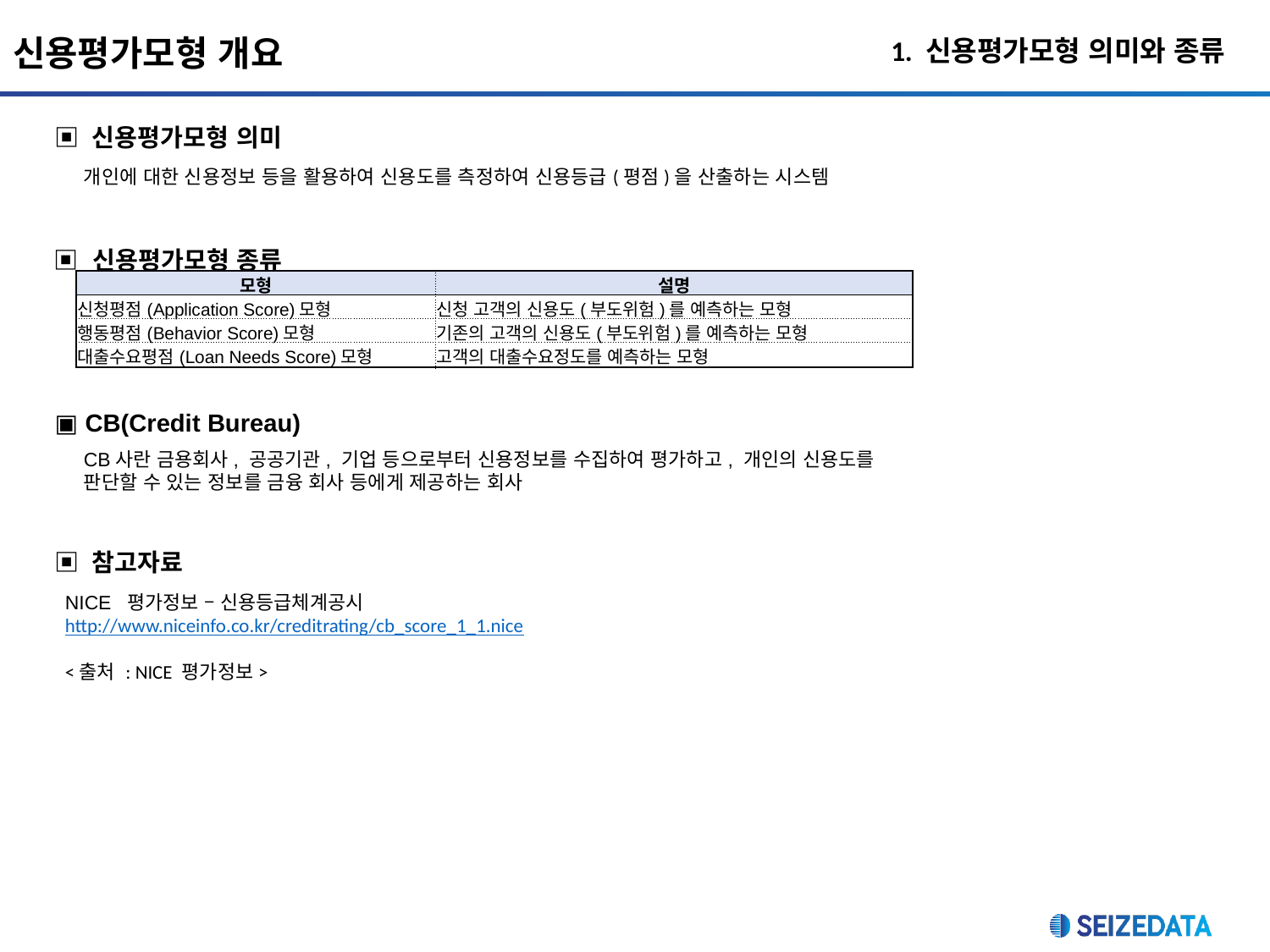

신용평가모형 개요
1. 신용평가모형 의미와 종류
▣ 신용평가모형 의미
개인에 대한 신용정보 등을 활용하여 신용도를 측정하여 신용등급(평점)을 산출하는 시스템
| ▣ 신용평가모형 종류 |  |  |  |  |  |  |  |  |
| --- | --- | --- | --- | --- | --- | --- | --- | --- |
|  | 모형 |  |  | 설명 |  |  |  |  |
|  | 신청평점(Application Score)모형 |  |  | 신청 고객의 신용도(부도위험)를 예측하는 모형 |  |  |  |  |
|  | 행동평점(Behavior Score)모형 |  |  | 기존의 고객의 신용도(부도위험)를 예측하는 모형 |  |  |  |  |
|  | 대출수요평점(Loan Needs Score)모형 |  |  | 고객의 대출수요정도를 예측하는 모형 |  |  |  |  |
▣ CB(Credit Bureau)
CB사란 금용회사, 공공기관, 기업 등으로부터 신용정보를 수집하여 평가하고, 개인의 신용도를 판단할 수 있는 정보를 금융 회사 등에게 제공하는 회사
▣ 참고자료
NICE  평가정보 – 신용등급체계공시
http://www.niceinfo.co.kr/creditrating/cb_score_1_1.nice

<출처 : NICE 평가정보>